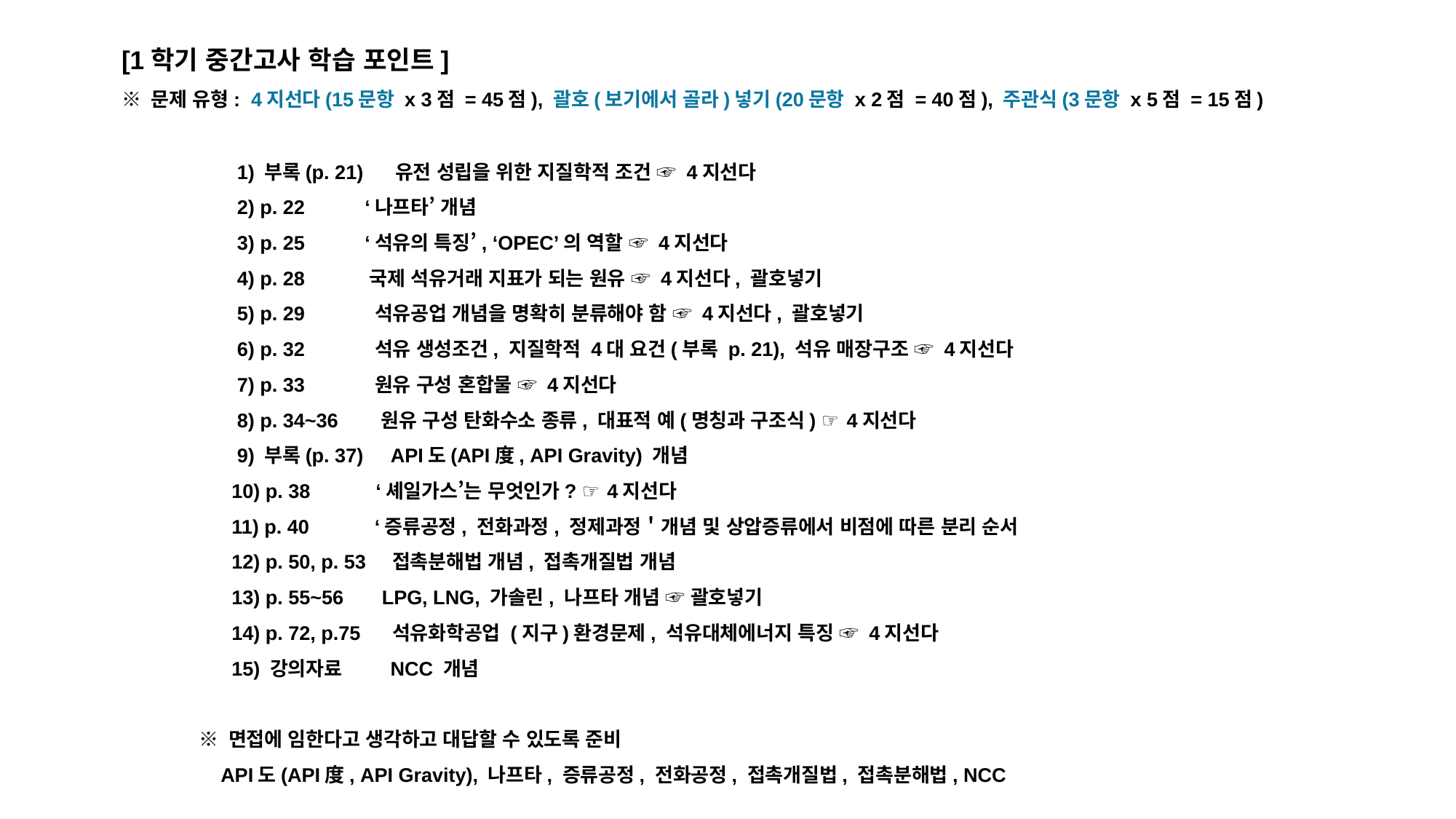

[1학기 중간고사 학습 포인트]
※ 문제 유형:  4지선다(15문항 x 3점 = 45점), 괄호(보기에서 골라)넣기(20문항 x 2점 = 40점), 주관식(3문항 x 5점 = 15점)

       1) 부록(p. 21)     유전 성립을 위한 지질학적 조건 ☞ 4지선다
       2) p. 22           ‘나프타’ 개념
       3) p. 25           ‘석유의 특징’, ‘OPEC’의 역할 ☞ 4지선다
       4) p. 28           국제 석유거래 지표가 되는 원유 ☞ 4지선다, 괄호넣기
       5) p. 29            석유공업 개념을 명확히 분류해야 함 ☞ 4지선다, 괄호넣기
       6) p. 32            석유 생성조건, 지질학적 4대 요건(부록 p. 21), 석유 매장구조 ☞ 4지선다
       7) p. 33            원유 구성 혼합물 ☞ 4지선다
       8) p. 34~36       원유 구성 탄화수소 종류, 대표적 예(명칭과 구조식) ☞ 4지선다
       9) 부록(p. 37)     API도(API度, API Gravity) 개념
      10) p. 38            ‘셰일가스’는 무엇인가? ☞ 4지선다
      11) p. 40            ‘증류공정, 전화과정, 정제과정＇개념 및 상압증류에서 비점에 따른 분리 순서
      12) p. 50, p. 53    접촉분해법 개념, 접촉개질법 개념
      13) p. 55~56       LPG, LNG, 가솔린, 나프타 개념 ☞ 괄호넣기
      14) p. 72, p.75     석유화학공업 (지구)환경문제, 석유대체에너지 특징 ☞ 4지선다
      15) 강의자료        NCC 개념

※ 면접에 임한다고 생각하고 대답할 수 있도록 준비
    API도(API度, API Gravity), 나프타, 증류공정, 전화공정, 접촉개질법, 접촉분해법, NCC